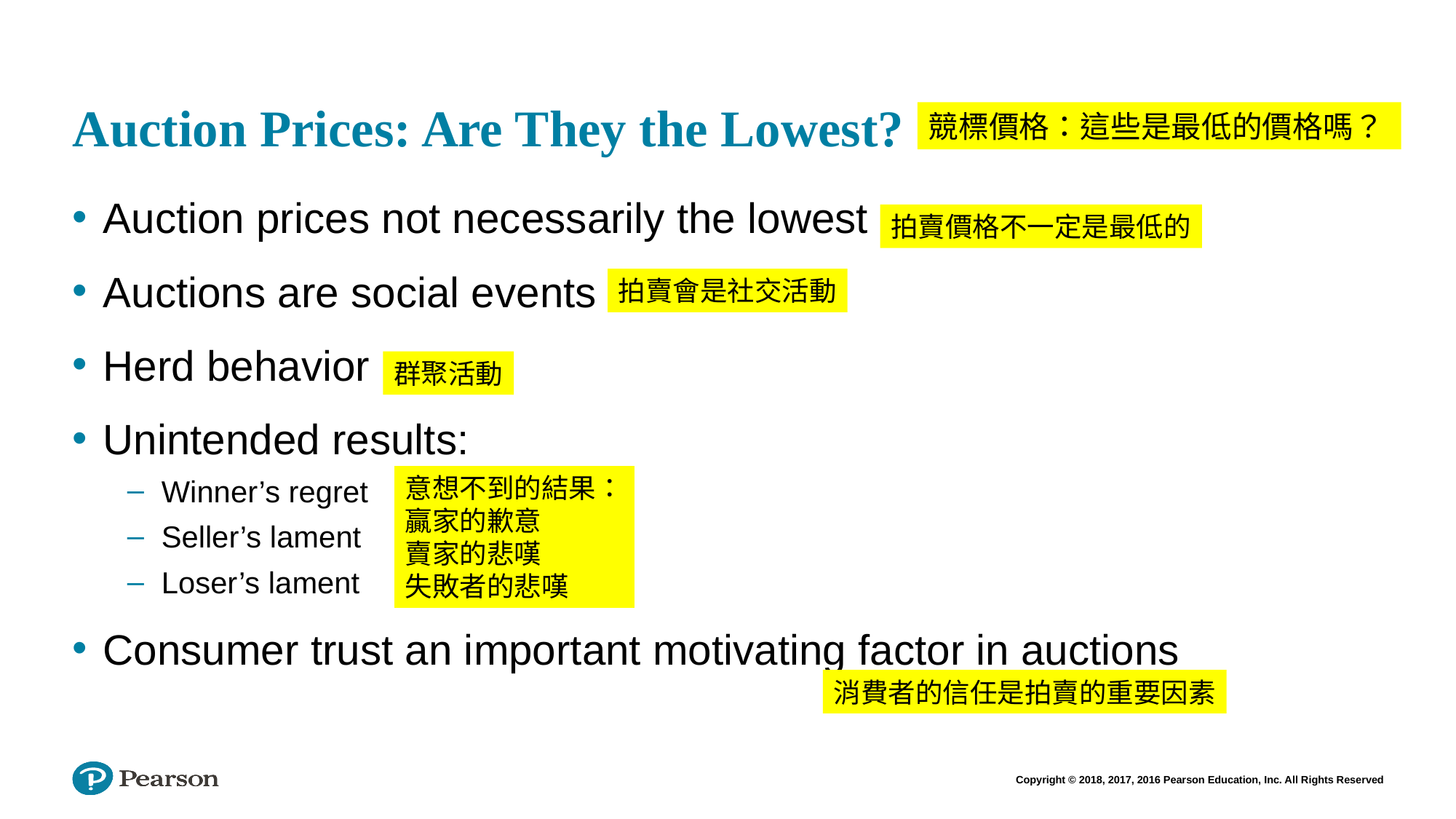

# Auction Prices: Are They the Lowest?
競標價格：這些是最低的價格嗎？
Auction prices not necessarily the lowest
Auctions are social events
Herd behavior
Unintended results:
Winner’s regret
Seller’s lament
Loser’s lament
Consumer trust an important motivating factor in auctions
拍賣價格不一定是最低的
拍賣會是社交活動
群聚活動
意想不到的結果：
贏家的歉意
賣家的悲嘆
失敗者的悲嘆
消費者的信任是拍賣的重要因素